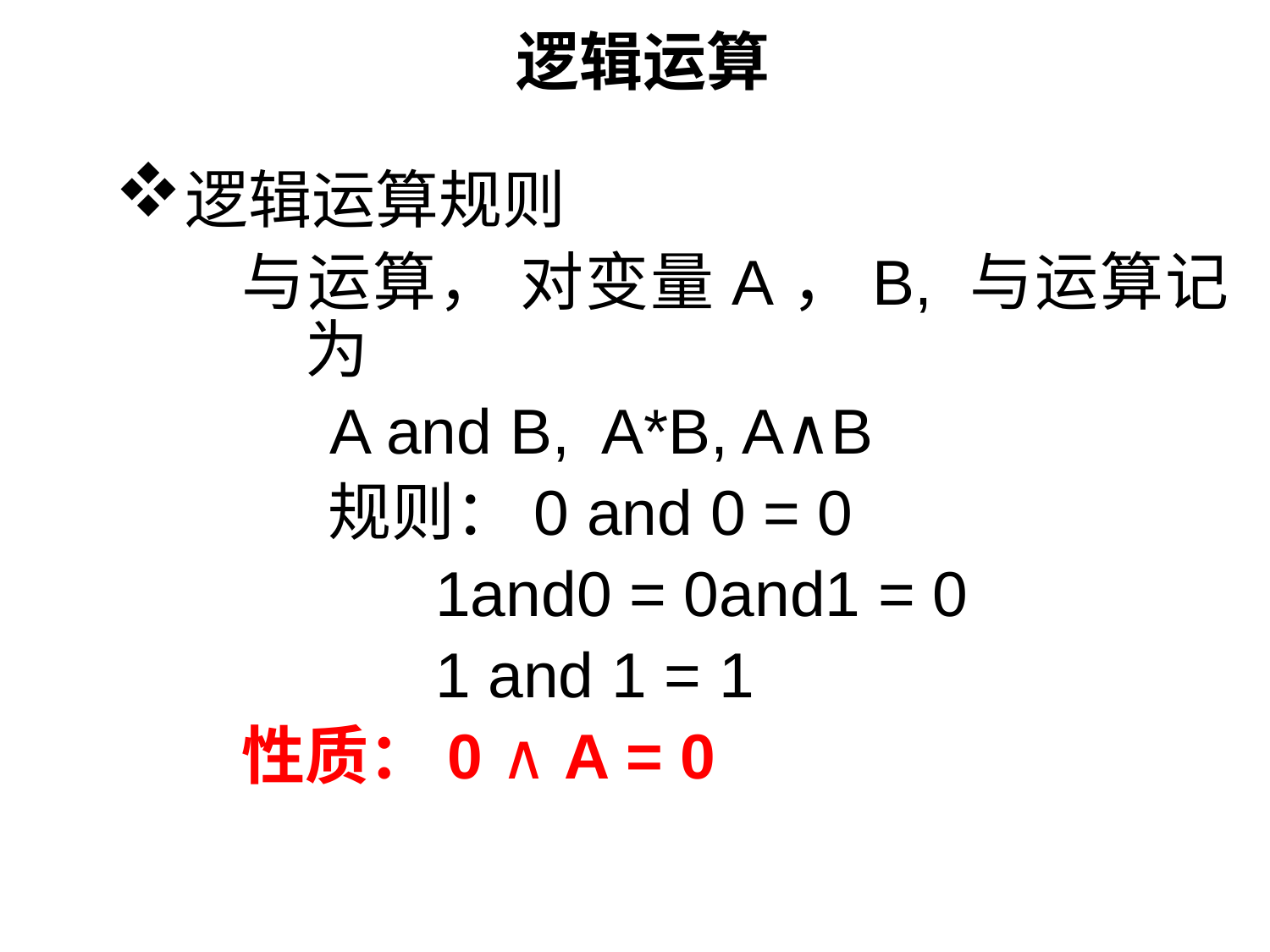

逻辑运算

逻辑运算规则
与运算， 对变量A，B, 与运算记为
     A and B,  A*B, A∧B
     规则：0 and 0 = 0
           1and0 = 0and1 = 0
           1 and 1 = 1
性质：0 ∧ A = 0